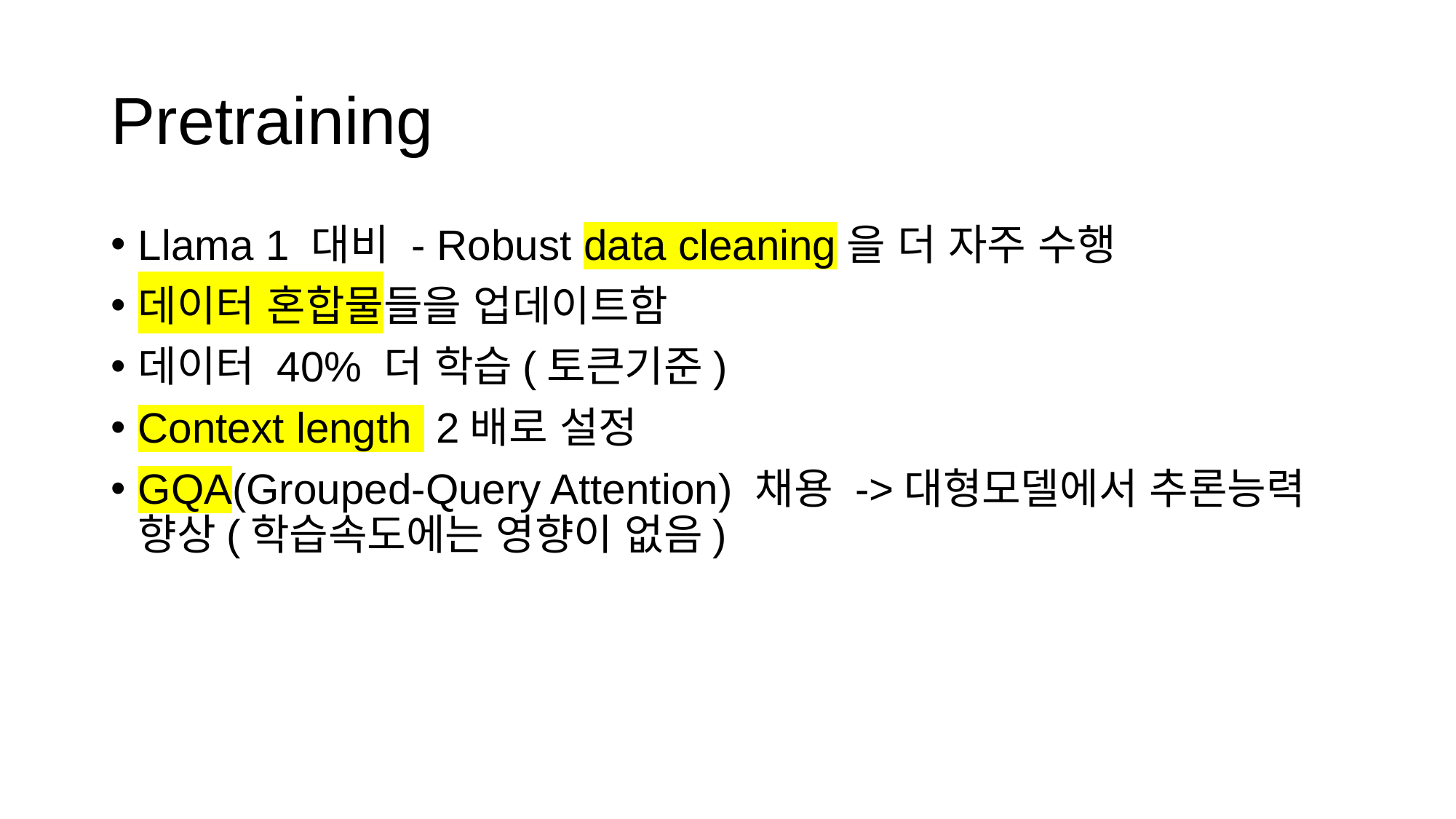

# Pretraining
Llama 1 대비 - Robust data cleaning을 더 자주 수행
데이터 혼합물들을 업데이트함
데이터 40% 더 학습(토큰기준)
Context length  2배로 설정
GQA(Grouped-Query Attention) 채용 ->대형모델에서 추론능력 향상(학습속도에는 영향이 없음)